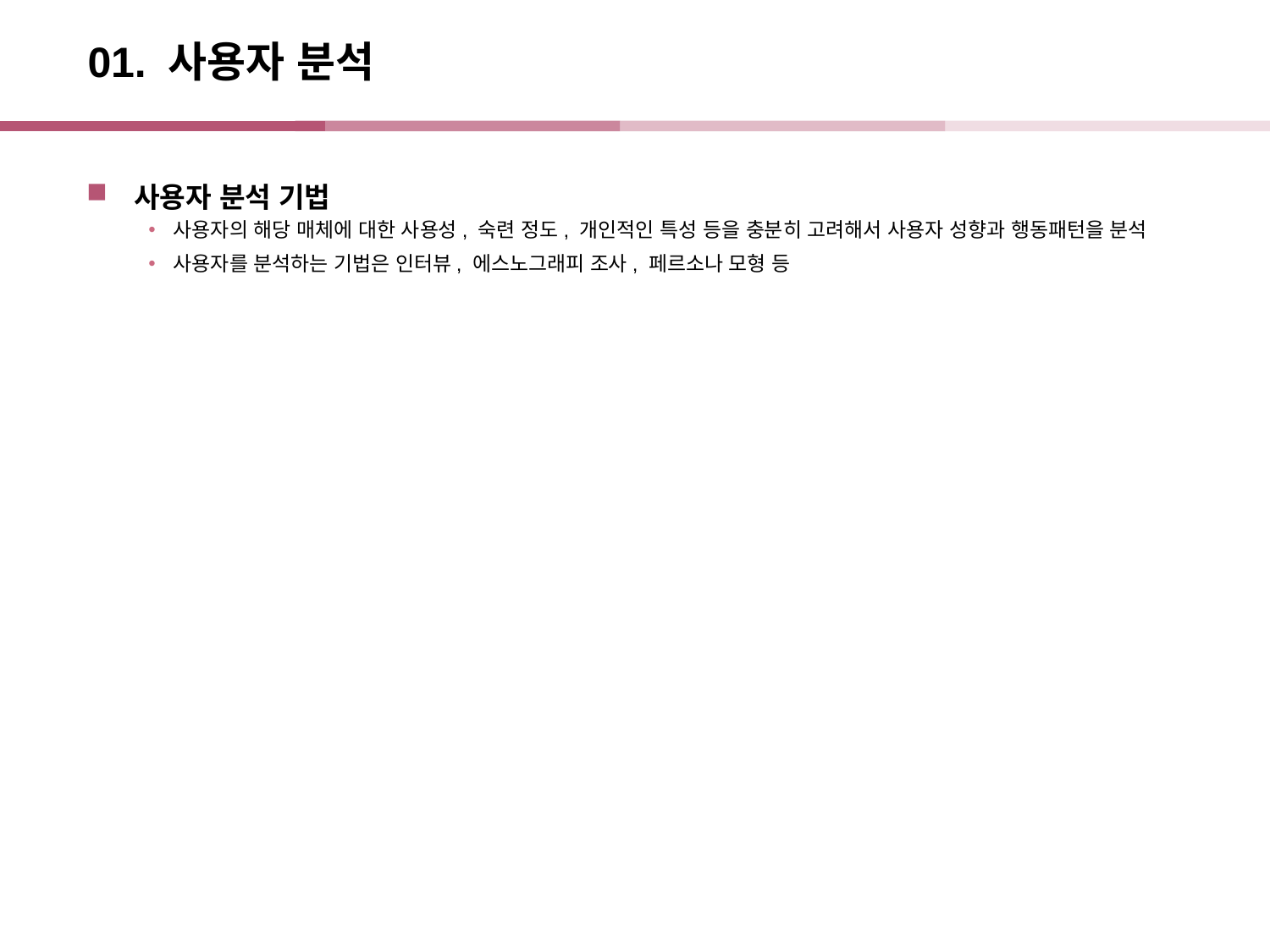

# 01. 사용자 분석
사용자 분석 기법
사용자의 해당 매체에 대한 사용성, 숙련 정도, 개인적인 특성 등을 충분히 고려해서 사용자 성향과 행동패턴을 분석
사용자를 분석하는 기법은 인터뷰, 에스노그래피 조사, 페르소나 모형 등